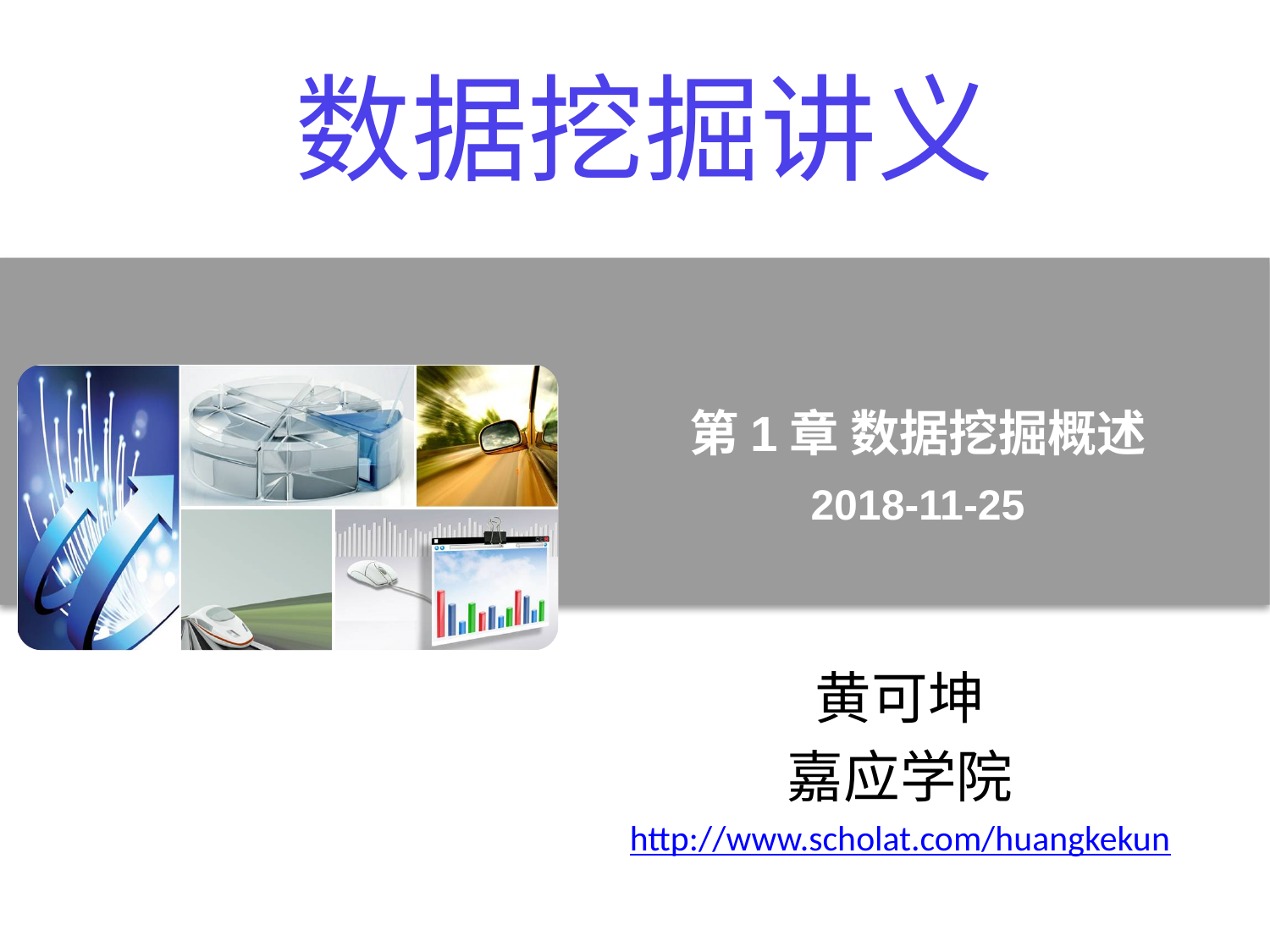

数据挖掘讲义

第1章 数据挖掘概述
2018-11-25
黄可坤
嘉应学院
http://www.scholat.com/huangkekun